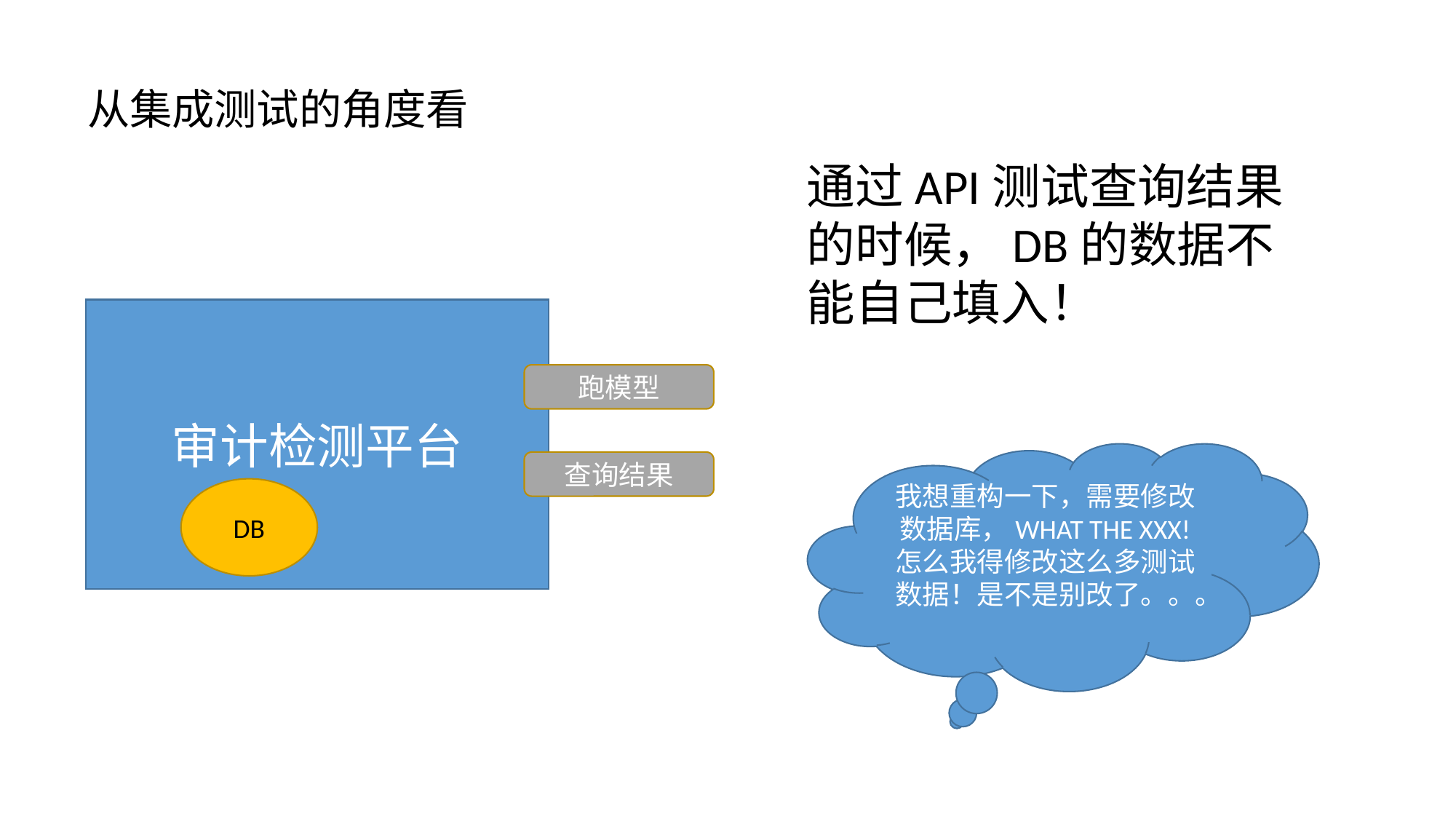

从集成测试的角度看
通过API测试查询结果的时候，DB的数据不能自己填入！

审计检测平台
跑模型
查询结果
我想重构一下，需要修改数据库，WHAT THE XXX! 怎么我得修改这么多测试数据！是不是别改了。。。

DB